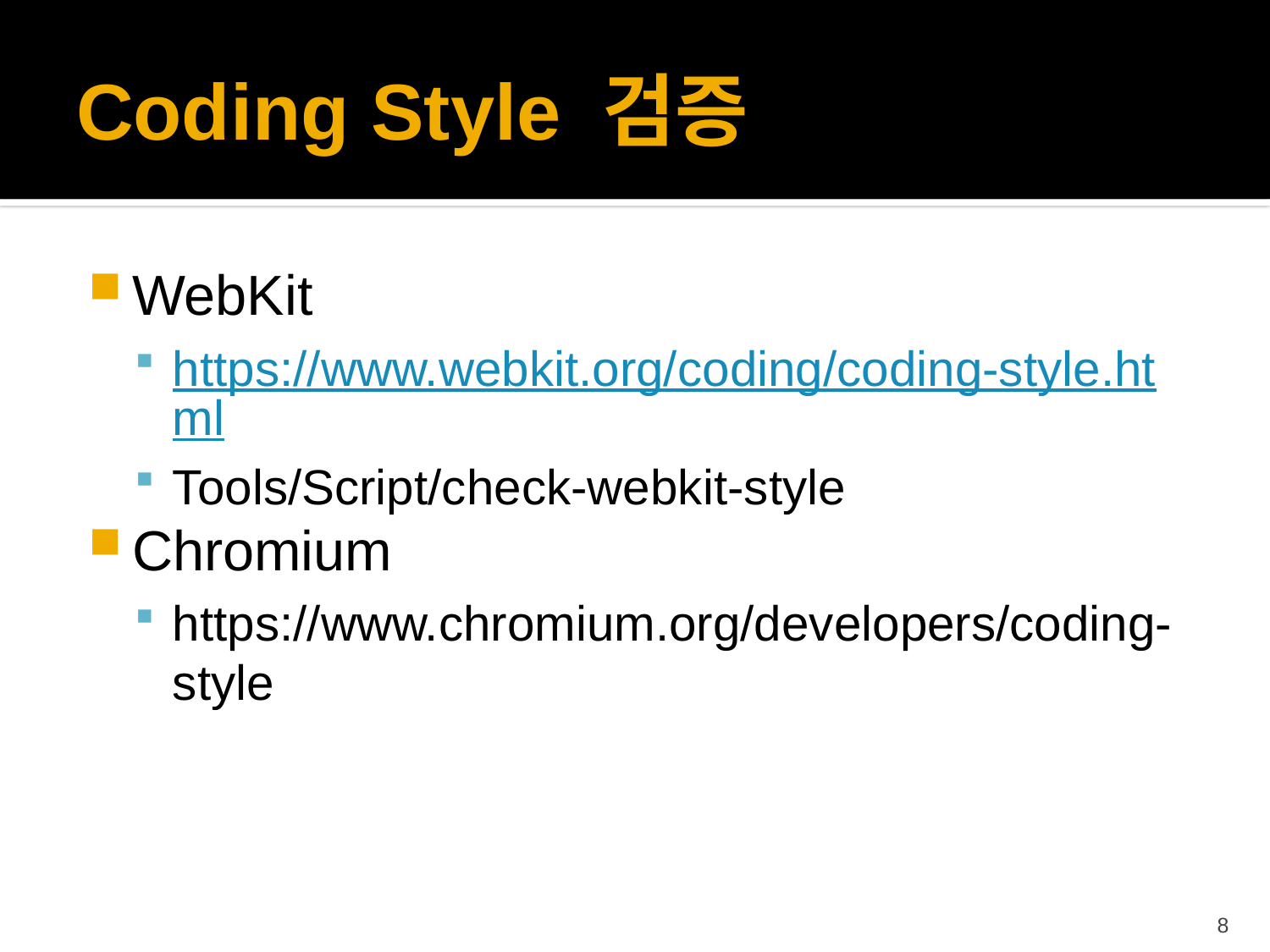

# Coding Style 검증
WebKit
https://www.webkit.org/coding/coding-style.html
Tools/Script/check-webkit-style
Chromium
https://www.chromium.org/developers/coding-style
8